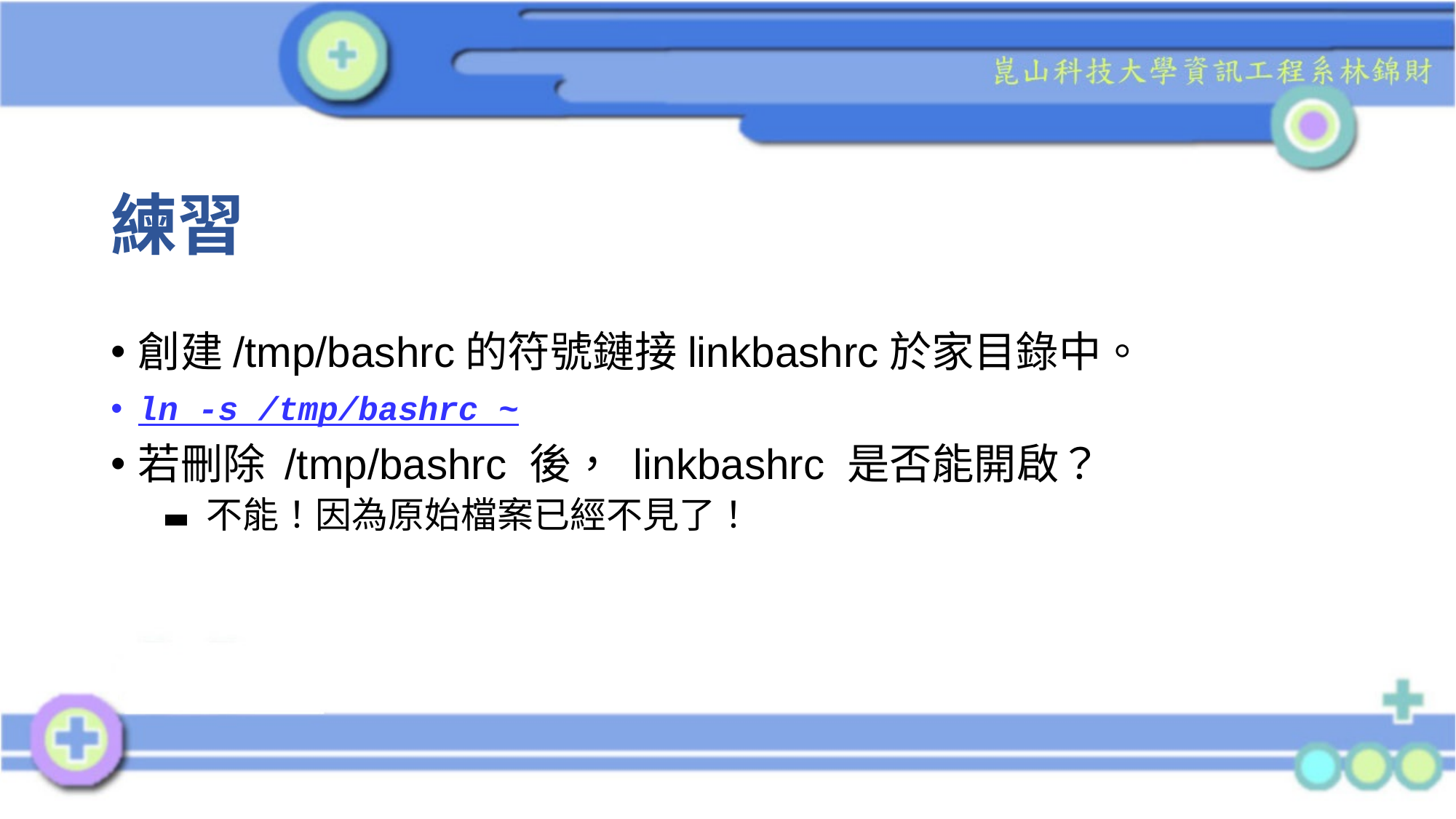

# 練習
創建/tmp/bashrc的符號鏈接linkbashrc於家目錄中。
ln -s /tmp/bashrc ~
若刪除 /tmp/bashrc 後， linkbashrc 是否能開啟？
不能！因為原始檔案已經不見了！